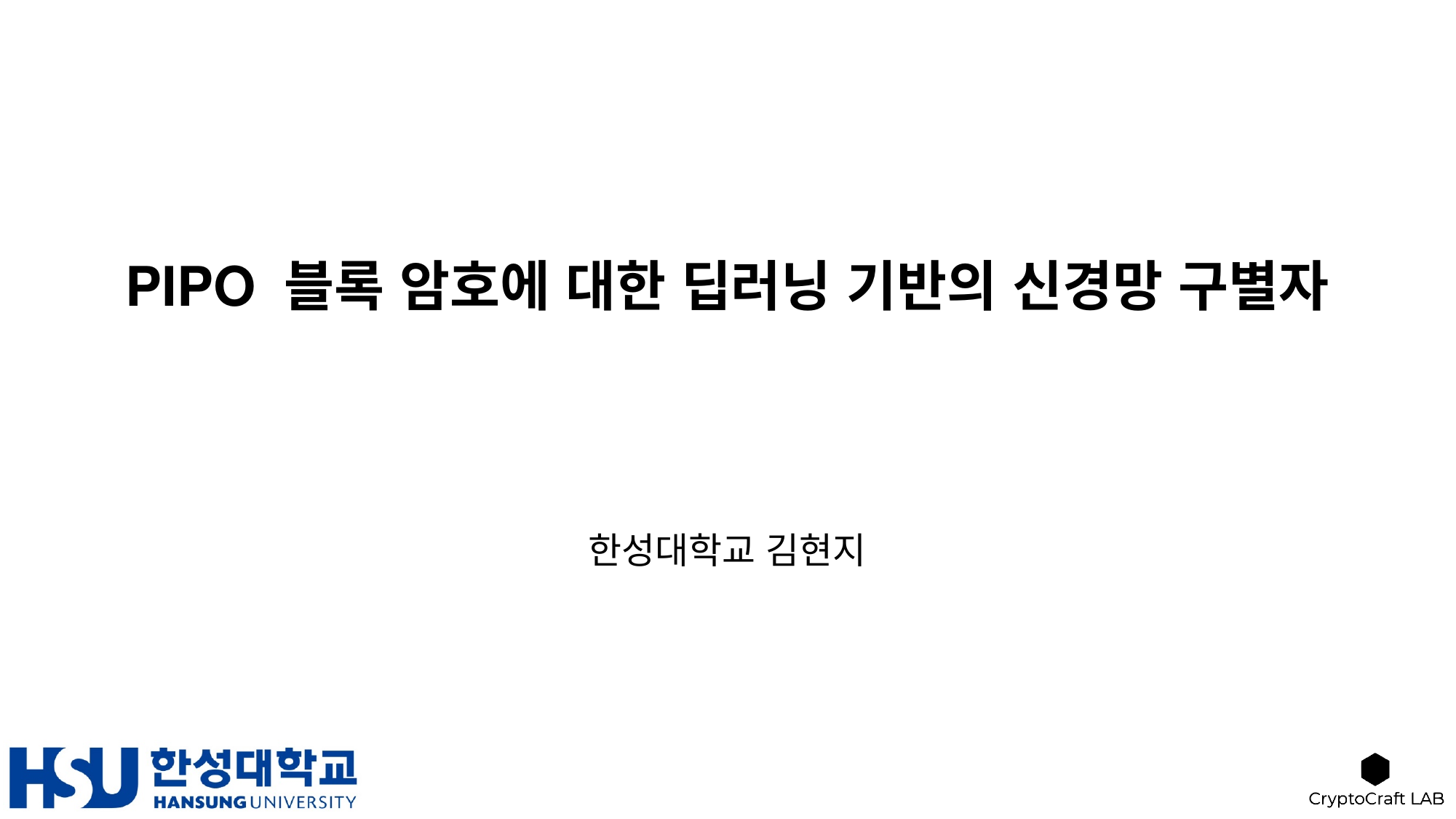

# PIPO 블록 암호에 대한 딥러닝 기반의 신경망 구별자
한성대학교 김현지